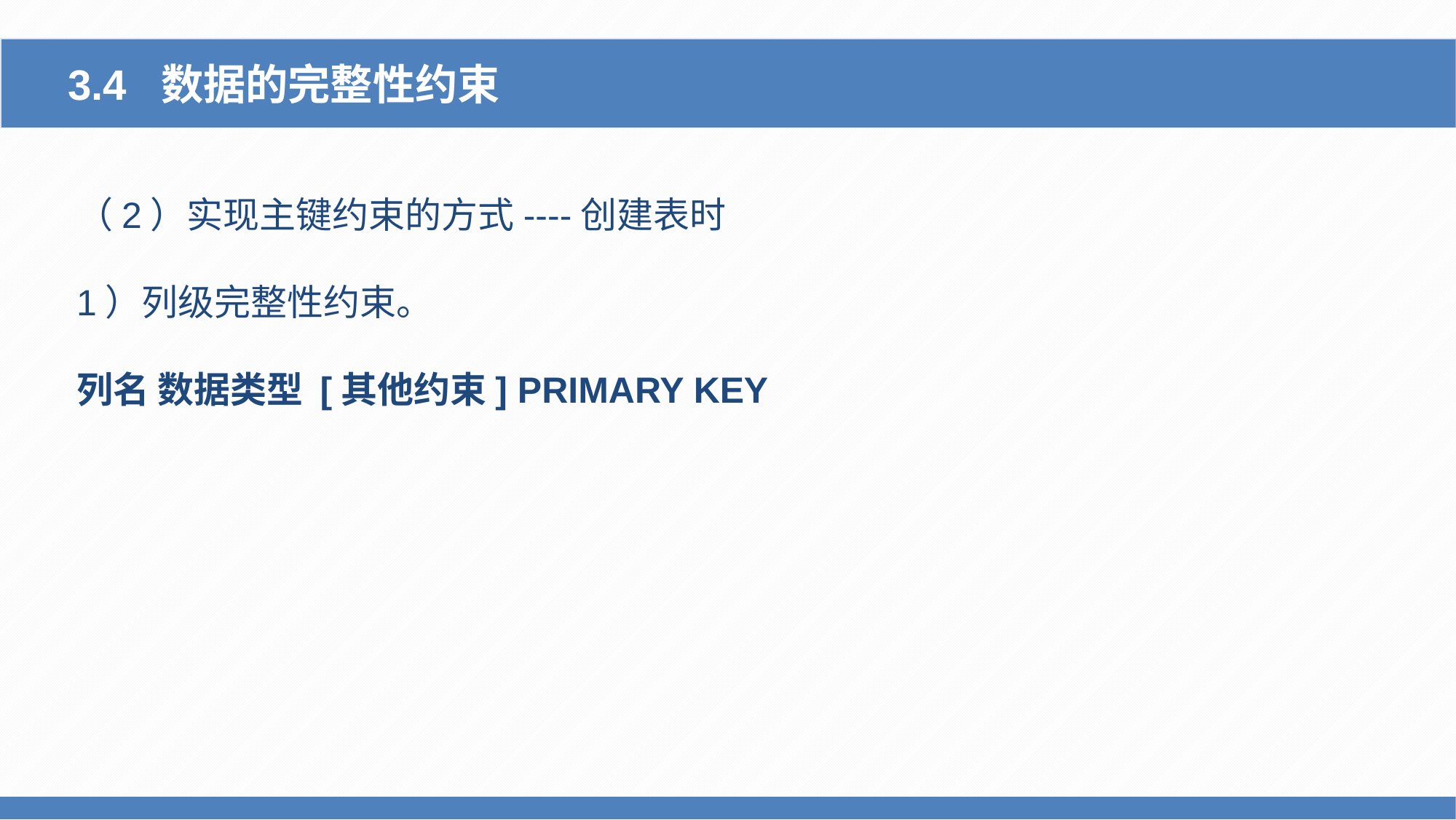

3.4  数据的完整性约束
（2）实现主键约束的方式----创建表时

1）列级完整性约束。

列名 数据类型 [其他约束] PRIMARY KEY